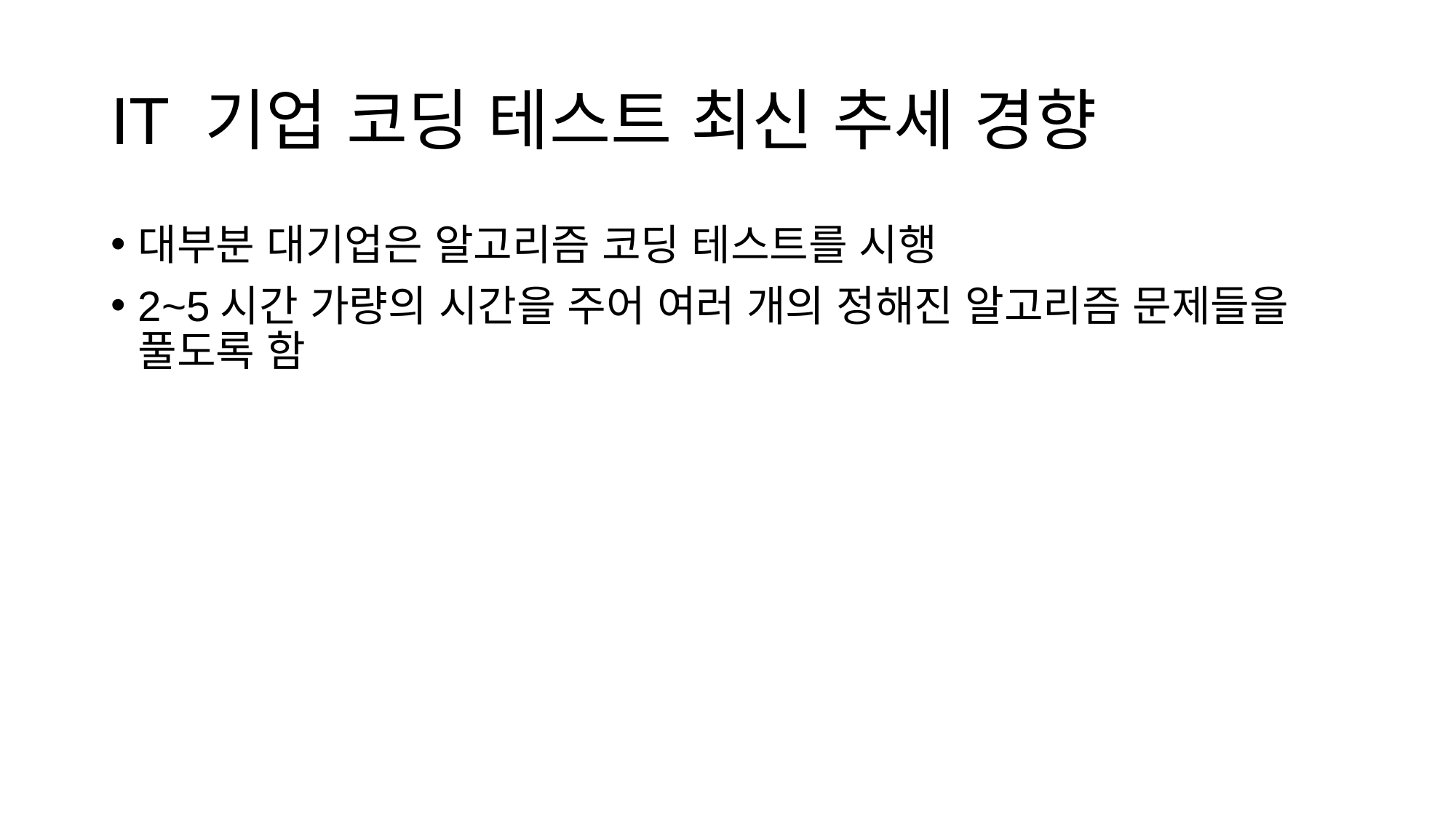

# IT 기업 코딩 테스트 최신 추세 경향
대부분 대기업은 알고리즘 코딩 테스트를 시행
2~5시간 가량의 시간을 주어 여러 개의 정해진 알고리즘 문제들을 풀도록 함